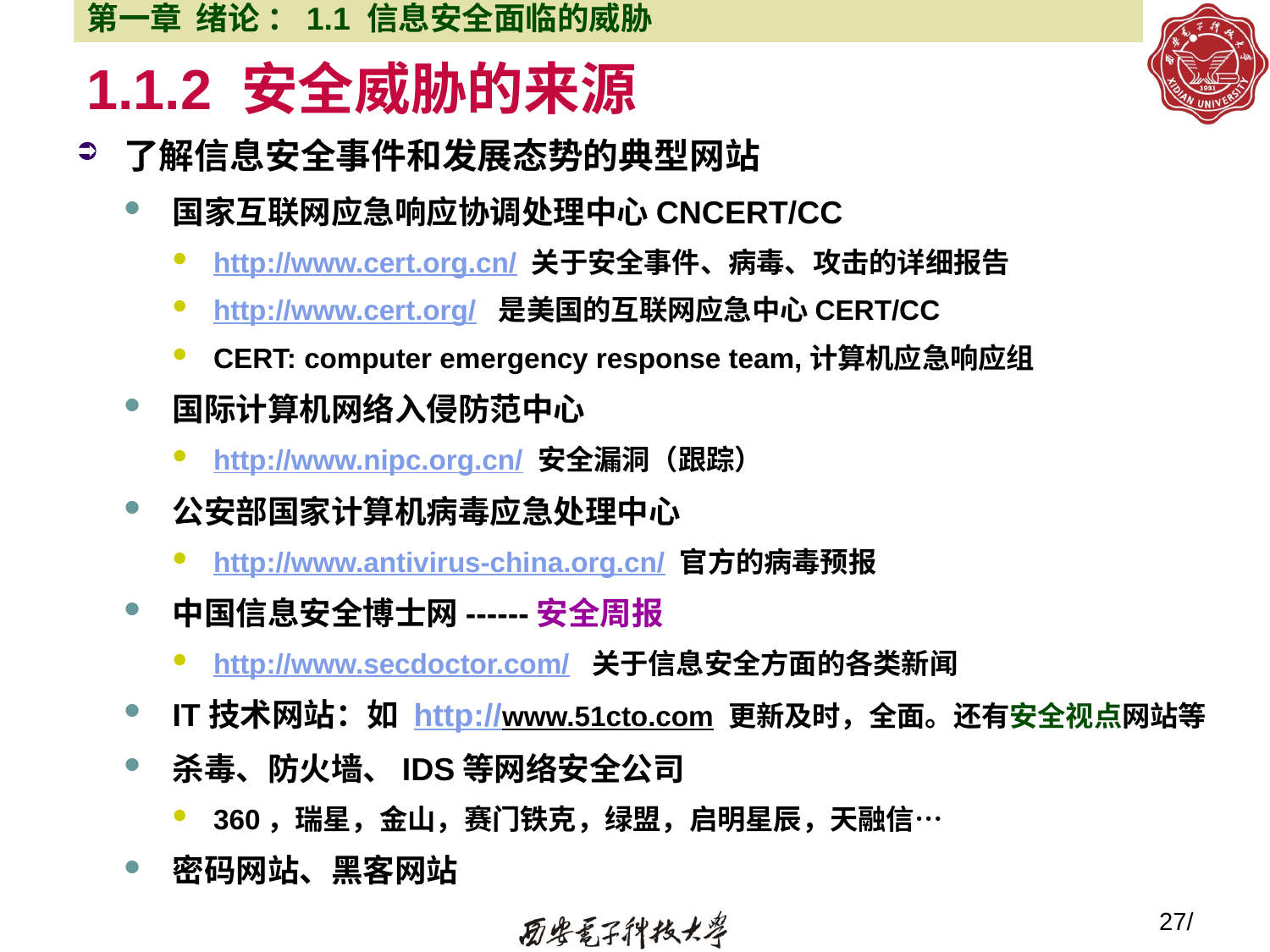

第一章  绪论 ：1.1 信息安全面临的威胁
# 1.1.2 安全威胁的来源
了解信息安全事件和发展态势的典型网站
国家互联网应急响应协调处理中心CNCERT/CC
http://www.cert.org.cn/ 关于安全事件、病毒、攻击的详细报告
http://www.cert.org/  是美国的互联网应急中心CERT/CC
CERT: computer emergency response team,计算机应急响应组
国际计算机网络入侵防范中心
http://www.nipc.org.cn/ 安全漏洞（跟踪）
公安部国家计算机病毒应急处理中心
http://www.antivirus-china.org.cn/ 官方的病毒预报
中国信息安全博士网------安全周报
http://www.secdoctor.com/  关于信息安全方面的各类新闻
IT技术网站：如 http://www.51cto.com 更新及时，全面。还有安全视点网站等
杀毒、防火墙、IDS等网络安全公司
360，瑞星，金山，赛门铁克，绿盟，启明星辰，天融信…
密码网站、黑客网站
27/